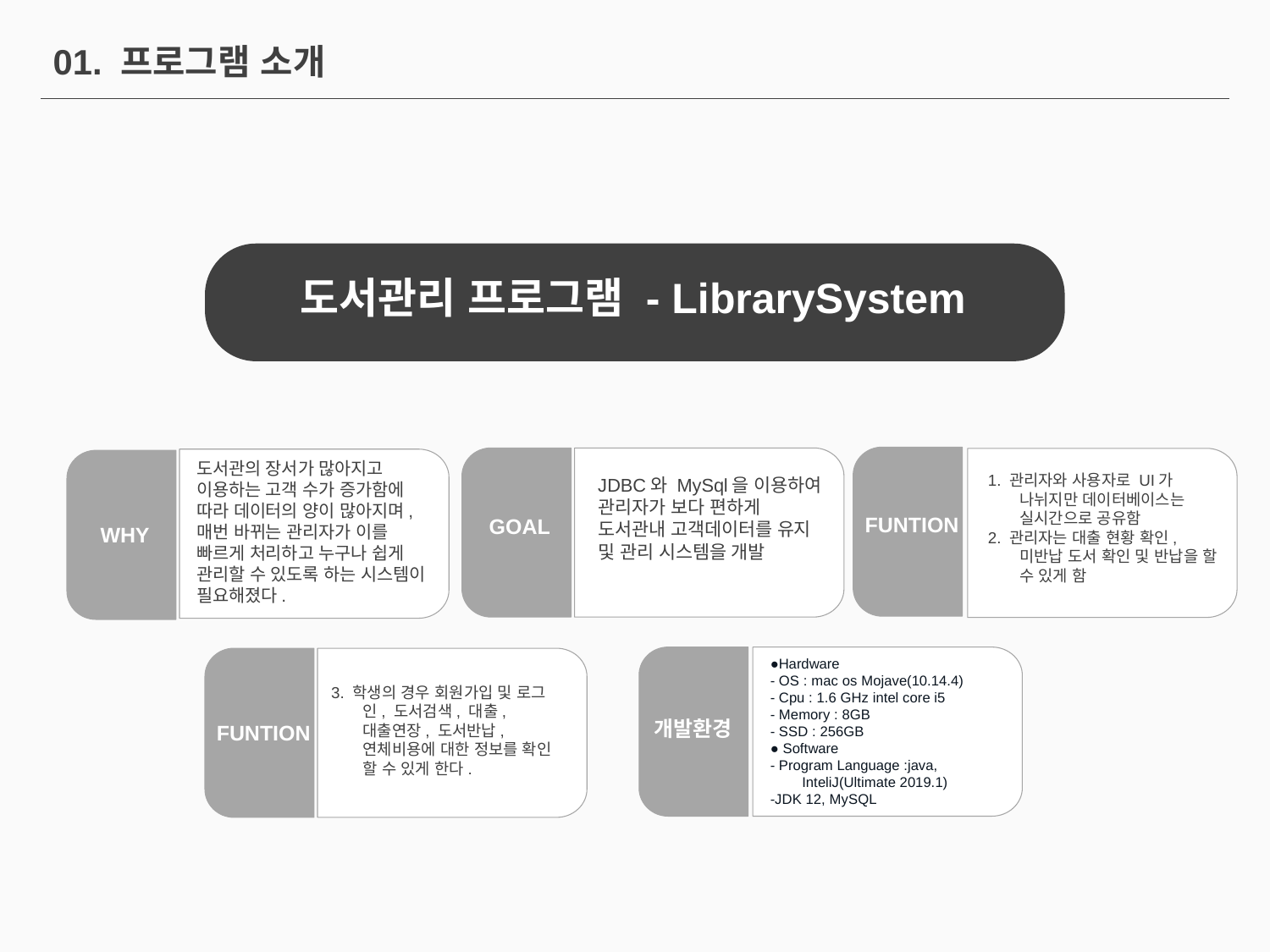

01. 프로그램 소개

도서관리 프로그램 - LibrarySystem

도서관의 장서가 많아지고 이용하는 고객 수가 증가함에 따라 데이터의 양이 많아지며, 매번 바뀌는 관리자가 이를 빠르게 처리하고 누구나 쉽게 관리할 수 있도록 하는 시스템이 필요해졌다.
1. 관리자와 사용자로 UI가 나뉘지만 데이터베이스는 실시간으로 공유함
2. 관리자는 대출 현황 확인, 미반납 도서 확인 및 반납을 할 수 있게 함
JDBC와 MySql을 이용하여 관리자가 보다 편하게 도서관내 고객데이터를 유지 및 관리 시스템을 개발
FUNTION
GOAL
WHY

●Hardware
- OS : mac os Mojave(10.14.4)
- Cpu : 1.6 GHz intel core i5
- Memory : 8GB
- SSD : 256GB
● Software
- Program Language :java,  InteliJ(Ultimate 2019.1)
-JDK 12, MySQL

3. 학생의 경우 회원가입 및 로그인, 도서검색, 대출, 대출연장, 도서반납, 연체비용에 대한 정보를 확인 할 수 있게 한다.
개발환경
FUNTION